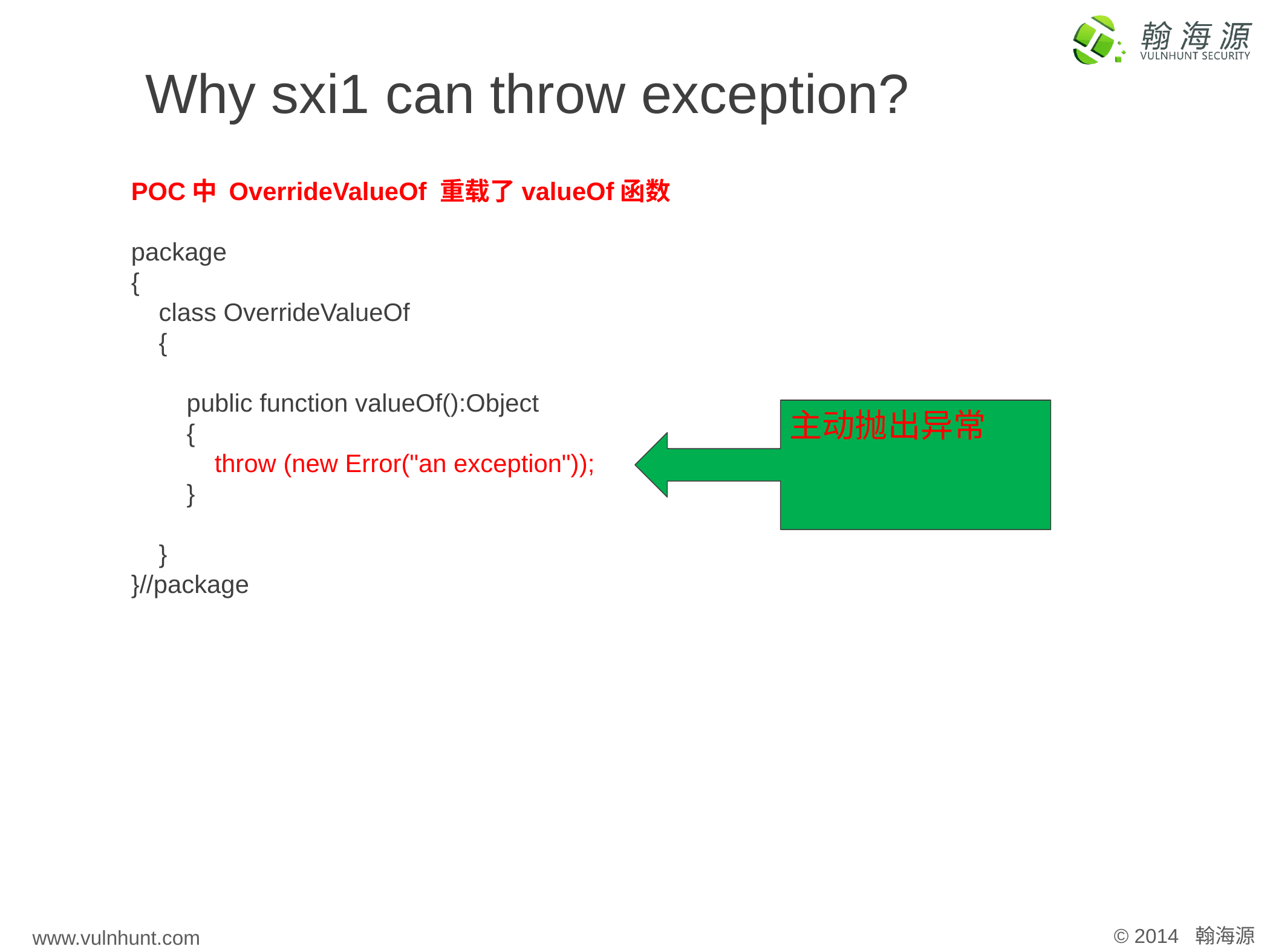

# Why sxi1 can throw exception?

POC中 OverrideValueOf 重载了valueOf函数

package
{
    class OverrideValueOf
    {

        public function valueOf():Object
        {
            throw (new Error("an exception"));
        }

    }
}//package

主动抛出异常